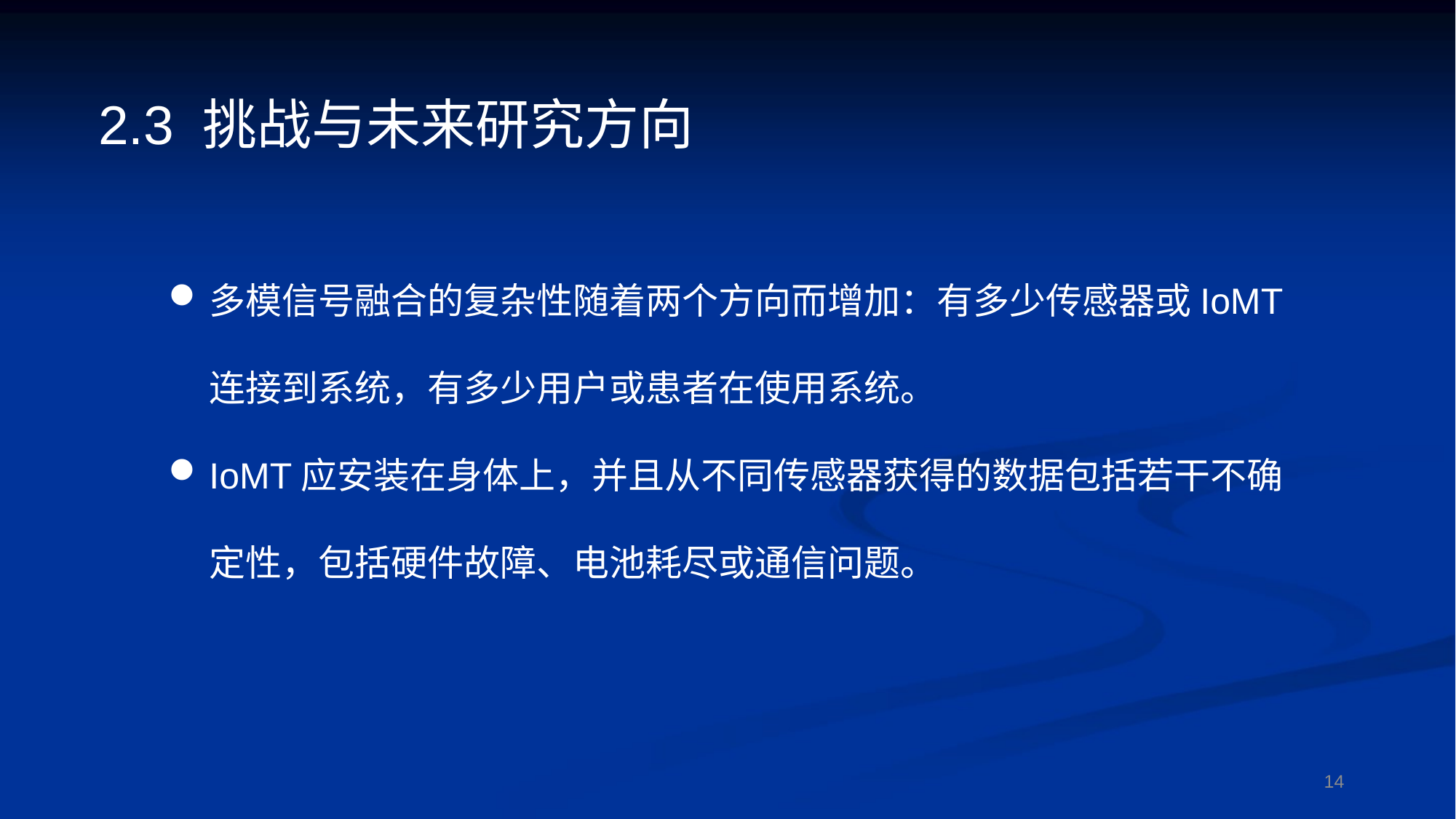

2.3 挑战与未来研究方向
多模信号融合的复杂性随着两个方向而增加：有多少传感器或IoMT连接到系统，有多少用户或患者在使用系统。
IoMT应安装在身体上，并且从不同传感器获得的数据包括若干不确定性，包括硬件故障、电池耗尽或通信问题。

14